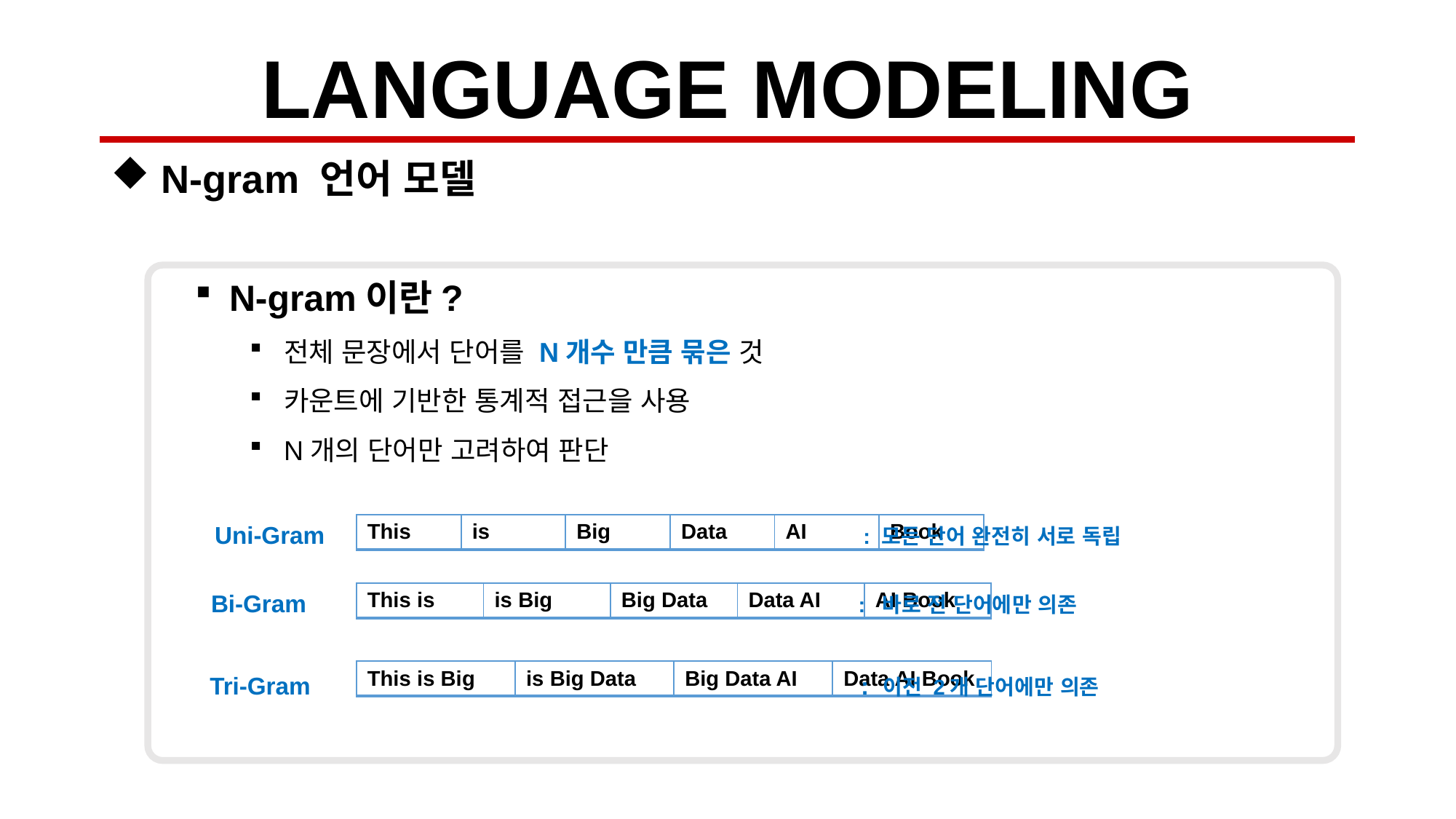

# LANGUAGE MODELING
 N-gram 언어 모델
N-gram이란?
전체 문장에서 단어를 N개수 만큼 묶은 것
카운트에 기반한 통계적 접근을 사용
N개의 단어만 고려하여 판단
Uni-Gram                                                                                : 모든 단어 완전히 서로 독립
| This | is | Big | Data | AI | Book |
| --- | --- | --- | --- | --- | --- |
Bi-Gram                                                                                  :  바로 전 단어에만 의존
| This is | is Big | Big Data | Data AI | AI Book |
| --- | --- | --- | --- | --- |
| This is Big | is Big Data | Big Data AI | Data AI Book |
| --- | --- | --- | --- |
Tri-Gram                                                                                  : 이전 2개 단어에만 의존